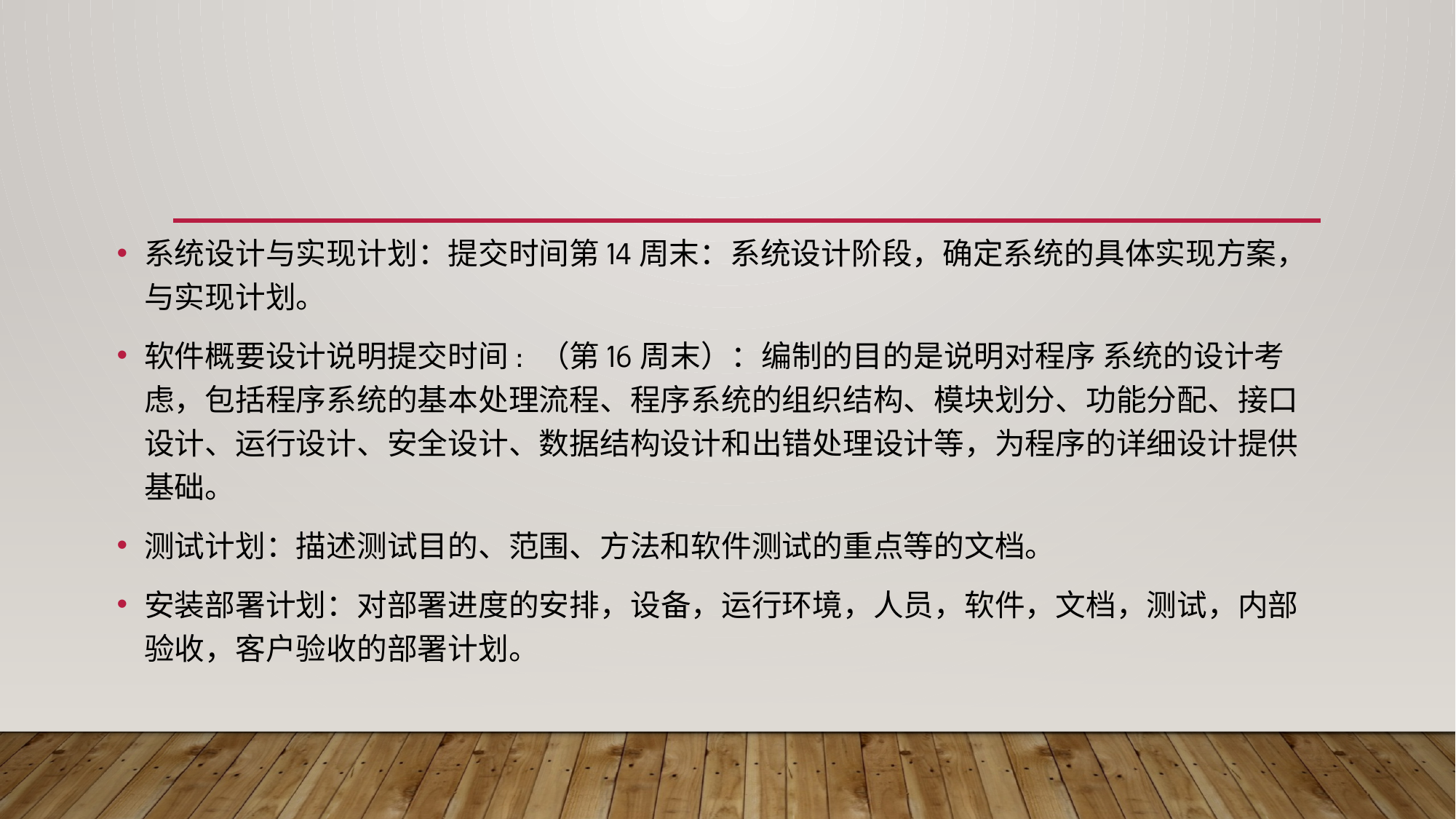

系统设计与实现计划：提交时间第14周末：系统设计阶段，确定系统的具体实现方案，与实现计划。
软件概要设计说明提交时间: （第16周末）：编制的目的是说明对程序 系统的设计考虑，包括程序系统的基本处理流程、程序系统的组织结构、模块划分、功能分配、接口设计、运行设计、安全设计、数据结构设计和出错处理设计等，为程序的详细设计提供基础。
测试计划：描述测试目的、范围、方法和软件测试的重点等的文档。
安装部署计划：对部署进度的安排，设备，运行环境，人员，软件，文档，测试，内部验收，客户验收的部署计划。